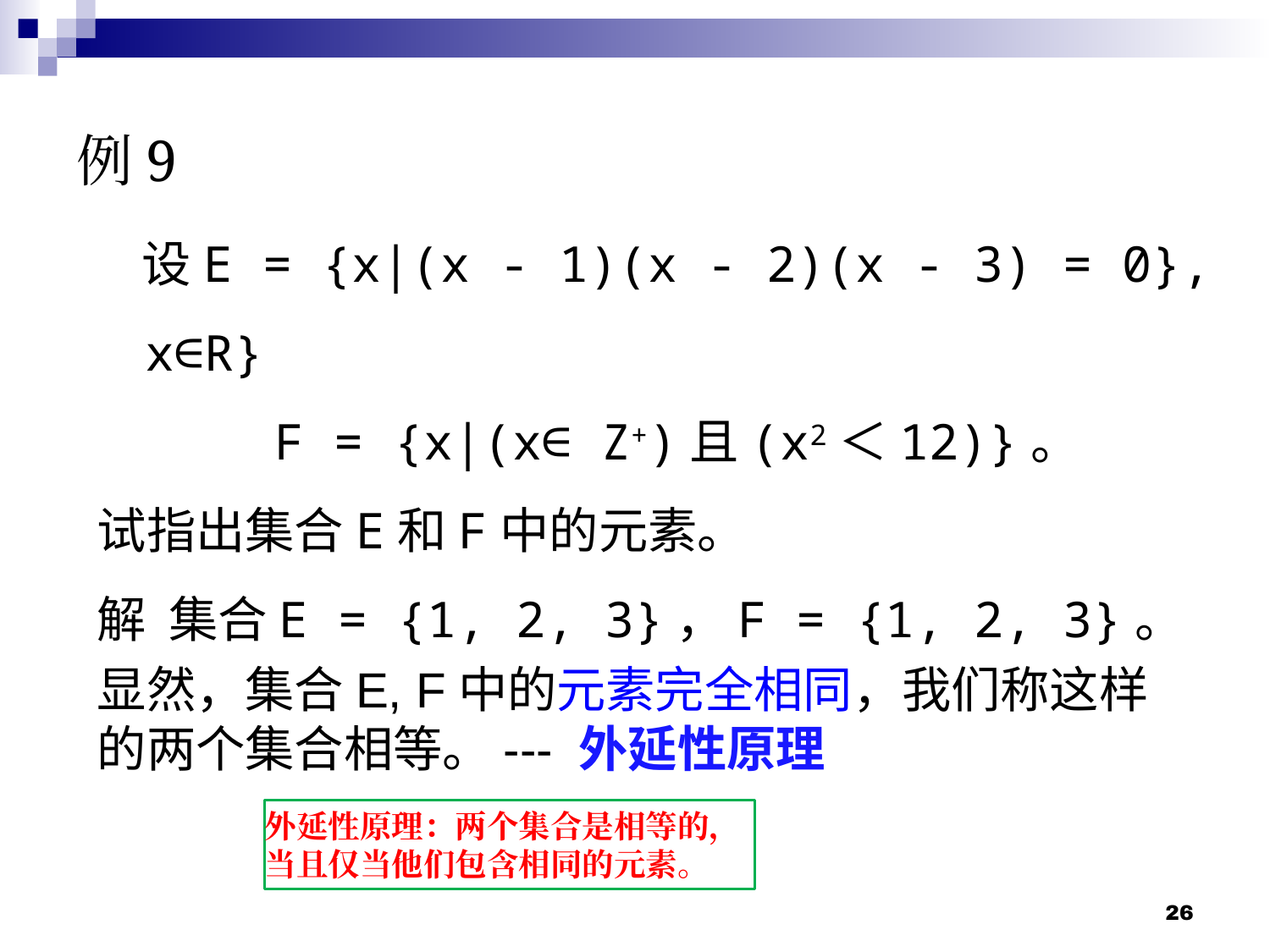

# 例9
   设E = {x|(x - 1)(x - 2)(x - 3) = 0}, x∈R}
      F = {x|(x∈ Z+)且(x2＜12)}。
试指出集合E和F中的元素。
解  集合E = {1, 2, 3}，F = {1, 2, 3}。
显然，集合E, F中的元素完全相同，我们称这样的两个集合相等。--- 外延性原理
外延性原理：两个集合是相等的，当且仅当他们包含相同的元素。
26